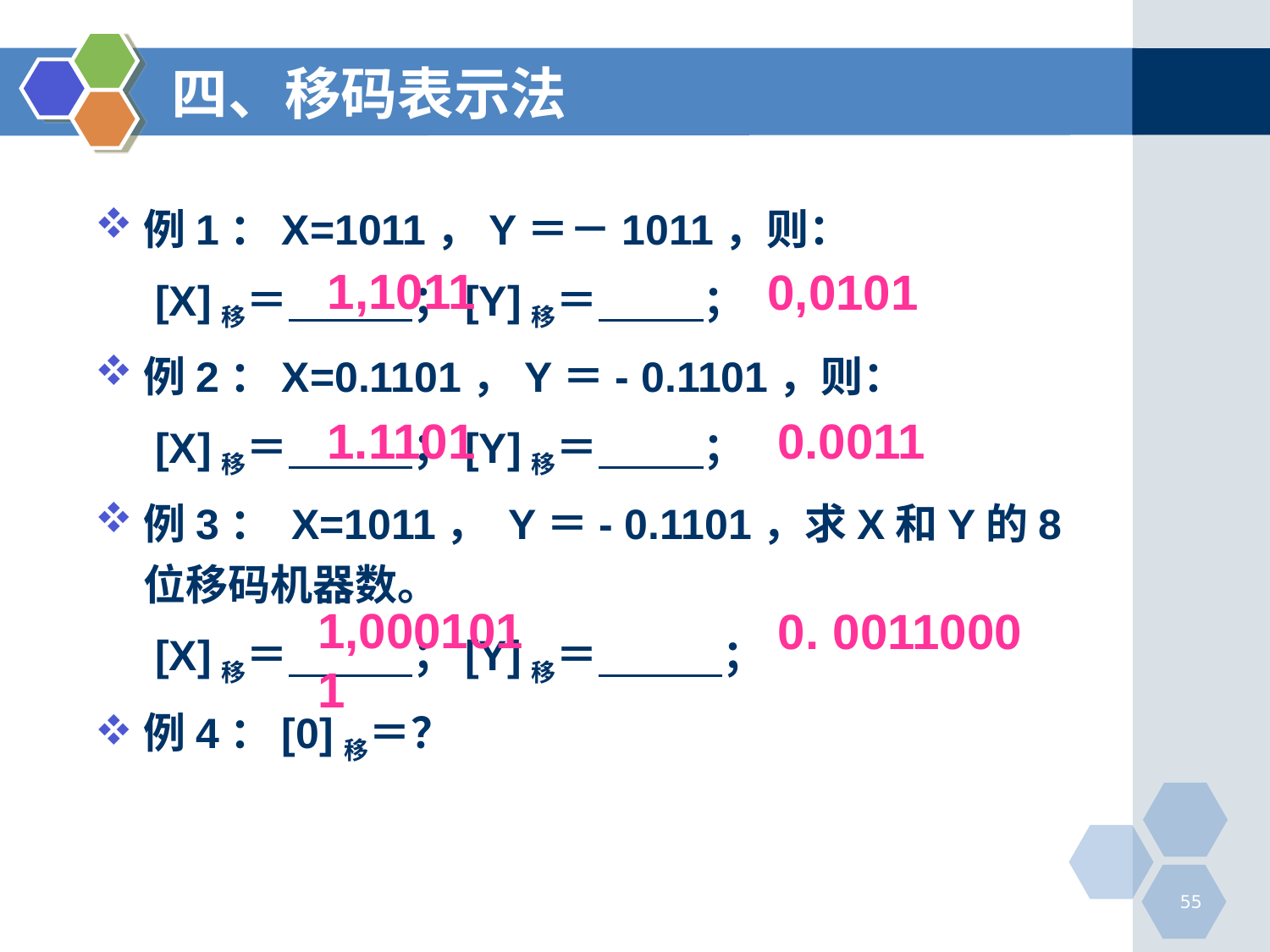

# 四、移码表示法
例1：X=1011，Y＝－1011，则：
	 [X]移＝             ；[Y]移＝           ；
例2：X=0.1101，Y＝- 0.1101，则：
	 [X]移＝             ；[Y]移＝           ；
例3： X=1011， Y＝- 0.1101，求X和Y的8位移码机器数。
	 [X]移＝             ；[Y]移＝             ；
例4：[0]移＝？
1,1011
0,0101
1.1101
0.0011
1,0001011
0. 0011000
55